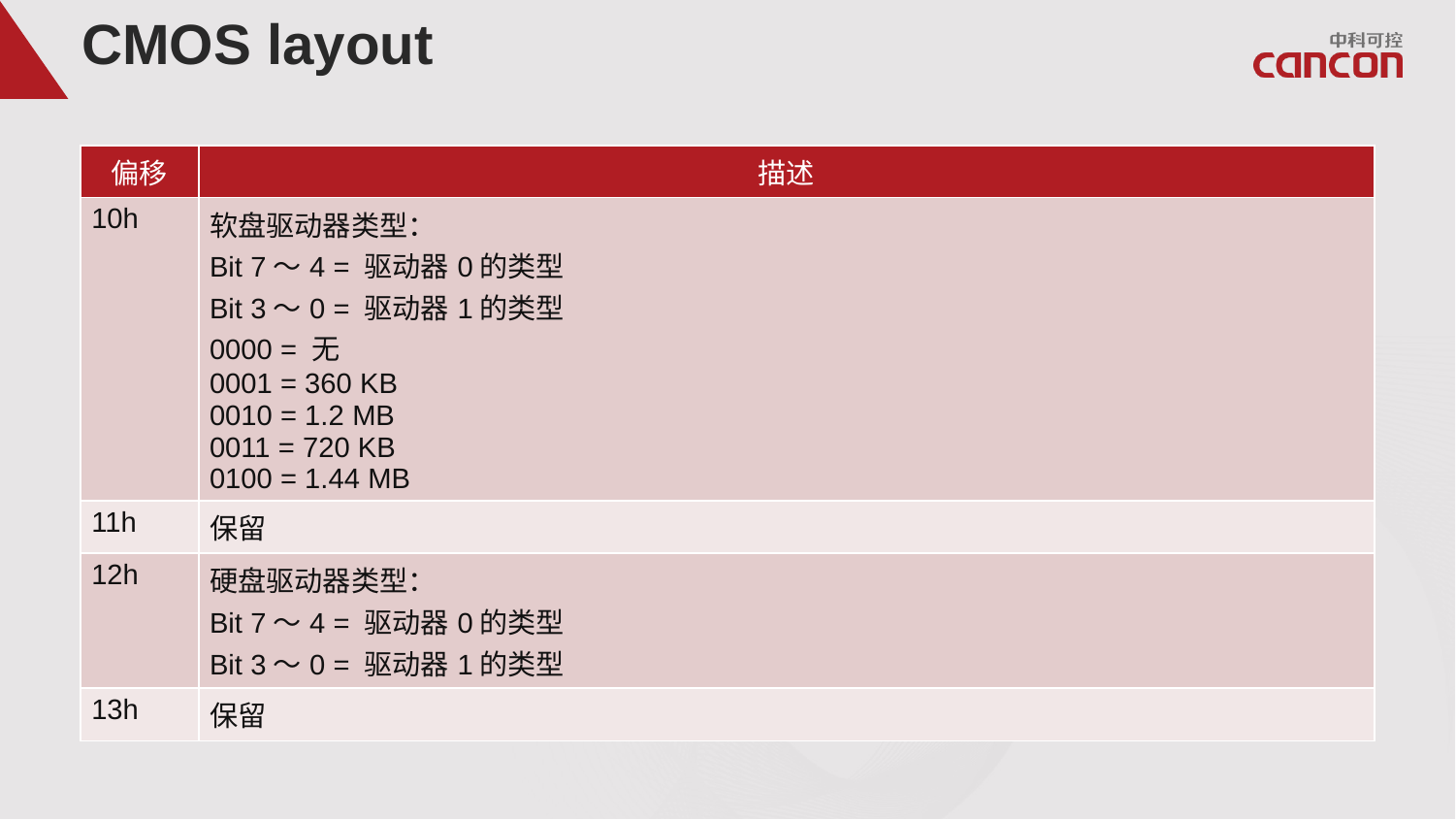

# CMOS layout
| 偏移 | 描述 |
| --- | --- |
| 10h | 软盘驱动器类型： Bit 7～4 = 驱动器0的类型 Bit 3～0 = 驱动器1的类型 0000 = 无 0001 = 360 KB 0010 = 1.2 MB 0011 = 720 KB 0100 = 1.44 MB |
| 11h | 保留 |
| 12h | 硬盘驱动器类型： Bit 7～4 = 驱动器0的类型 Bit 3～0 = 驱动器1的类型 |
| 13h | 保留 |